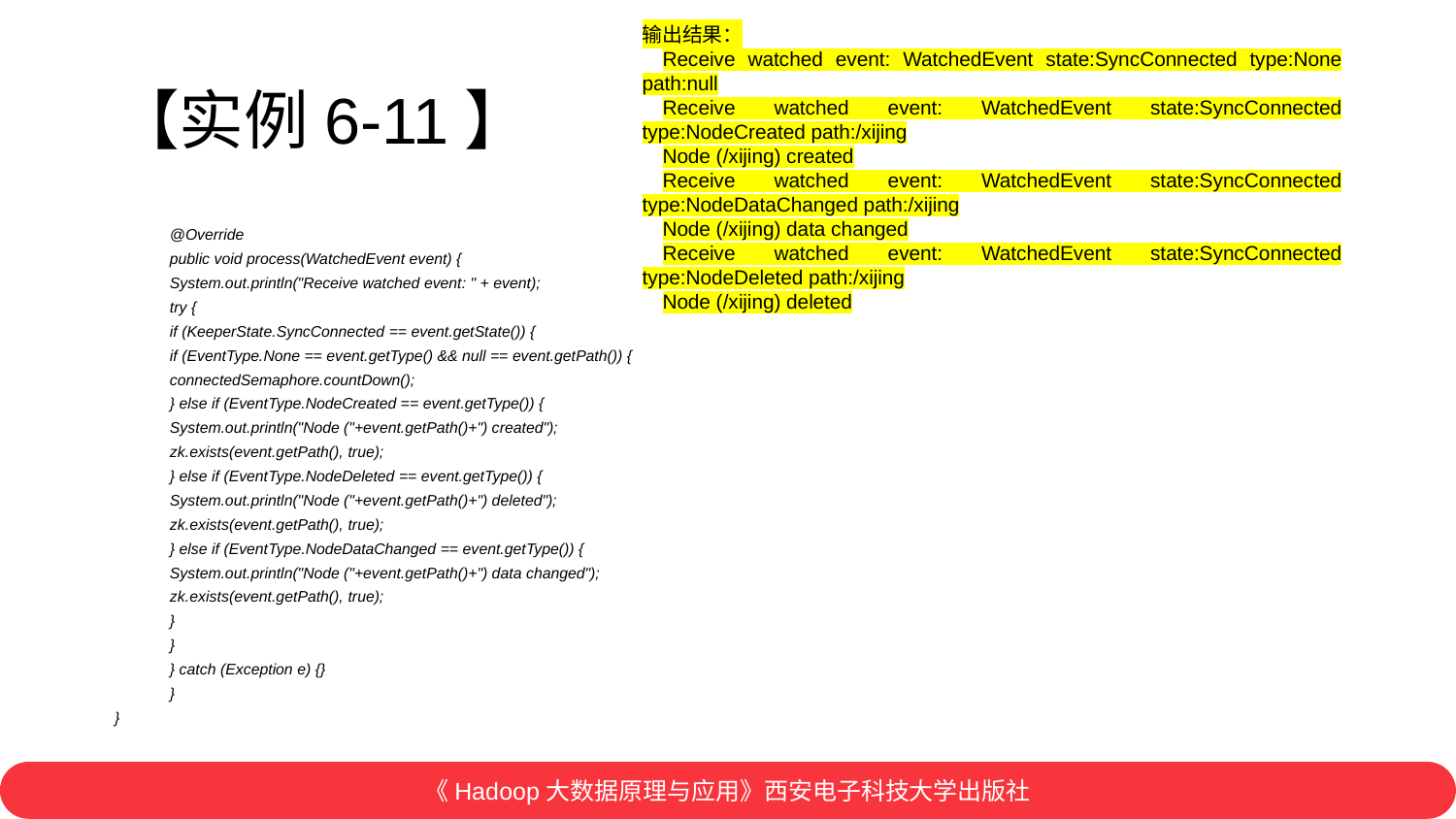

输出结果：
Receive watched event: WatchedEvent state:SyncConnected type:None path:null
Receive watched event: WatchedEvent state:SyncConnected type:NodeCreated path:/xijing
Node (/xijing) created
Receive watched event: WatchedEvent state:SyncConnected type:NodeDataChanged path:/xijing
Node (/xijing) data changed
Receive watched event: WatchedEvent state:SyncConnected type:NodeDeleted path:/xijing
Node (/xijing) deleted
# 【实例6-11】
	@Override
	public void process(WatchedEvent event) {
		System.out.println("Receive watched event: " + event);
		try {
			if (KeeperState.SyncConnected == event.getState()) {
				if (EventType.None == event.getType() && null == event.getPath()) {
					connectedSemaphore.countDown();
				} else if (EventType.NodeCreated == event.getType()) {
					System.out.println("Node ("+event.getPath()+") created");
					zk.exists(event.getPath(), true);
				} else if (EventType.NodeDeleted == event.getType()) {
					System.out.println("Node ("+event.getPath()+") deleted");
					zk.exists(event.getPath(), true);
				} else if (EventType.NodeDataChanged == event.getType()) {
					System.out.println("Node ("+event.getPath()+") data changed");
					zk.exists(event.getPath(), true);
				}
			}
		} catch (Exception e) {}
	}
}